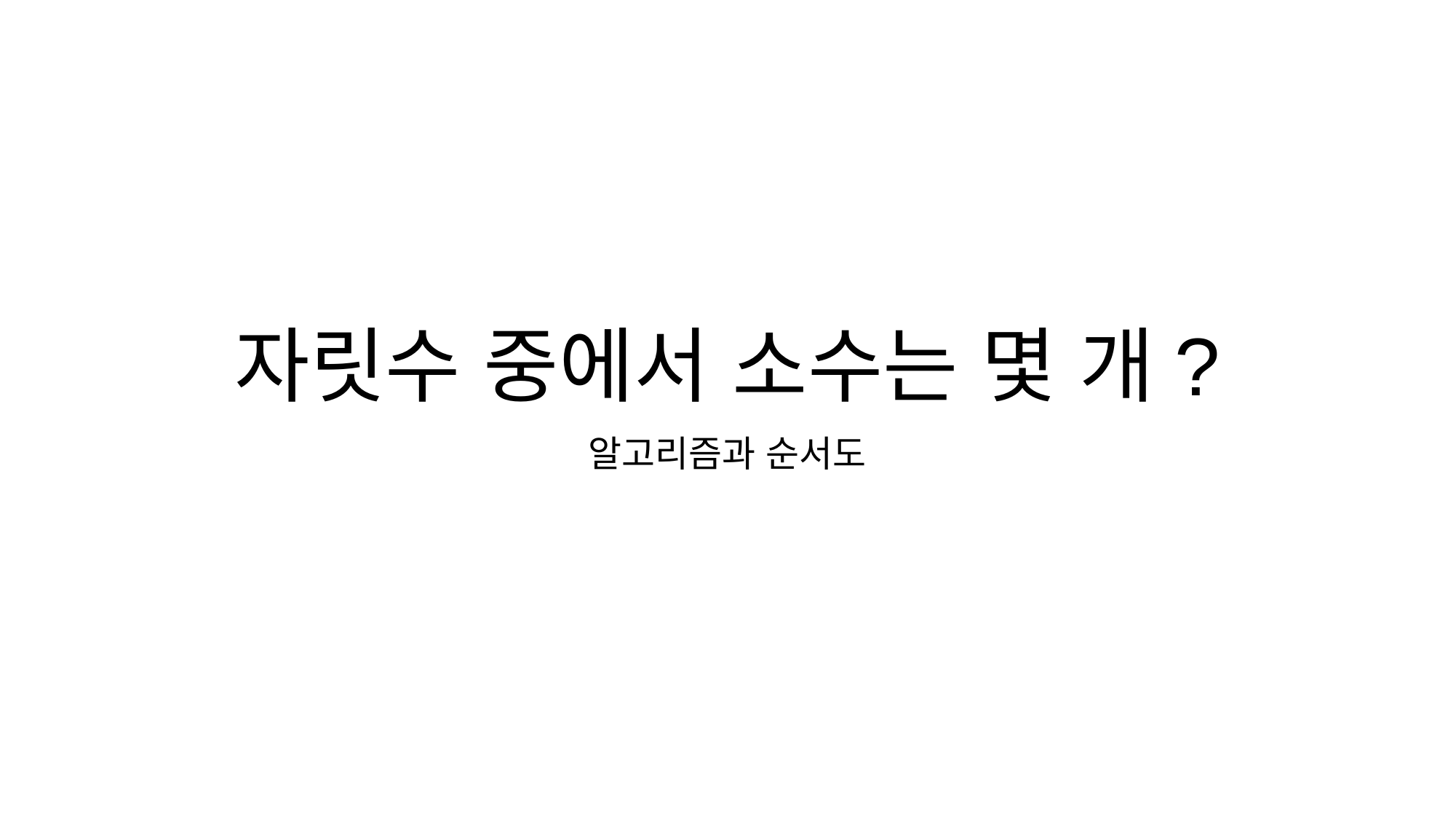

# 자릿수 중에서 소수는 몇 개?
알고리즘과 순서도